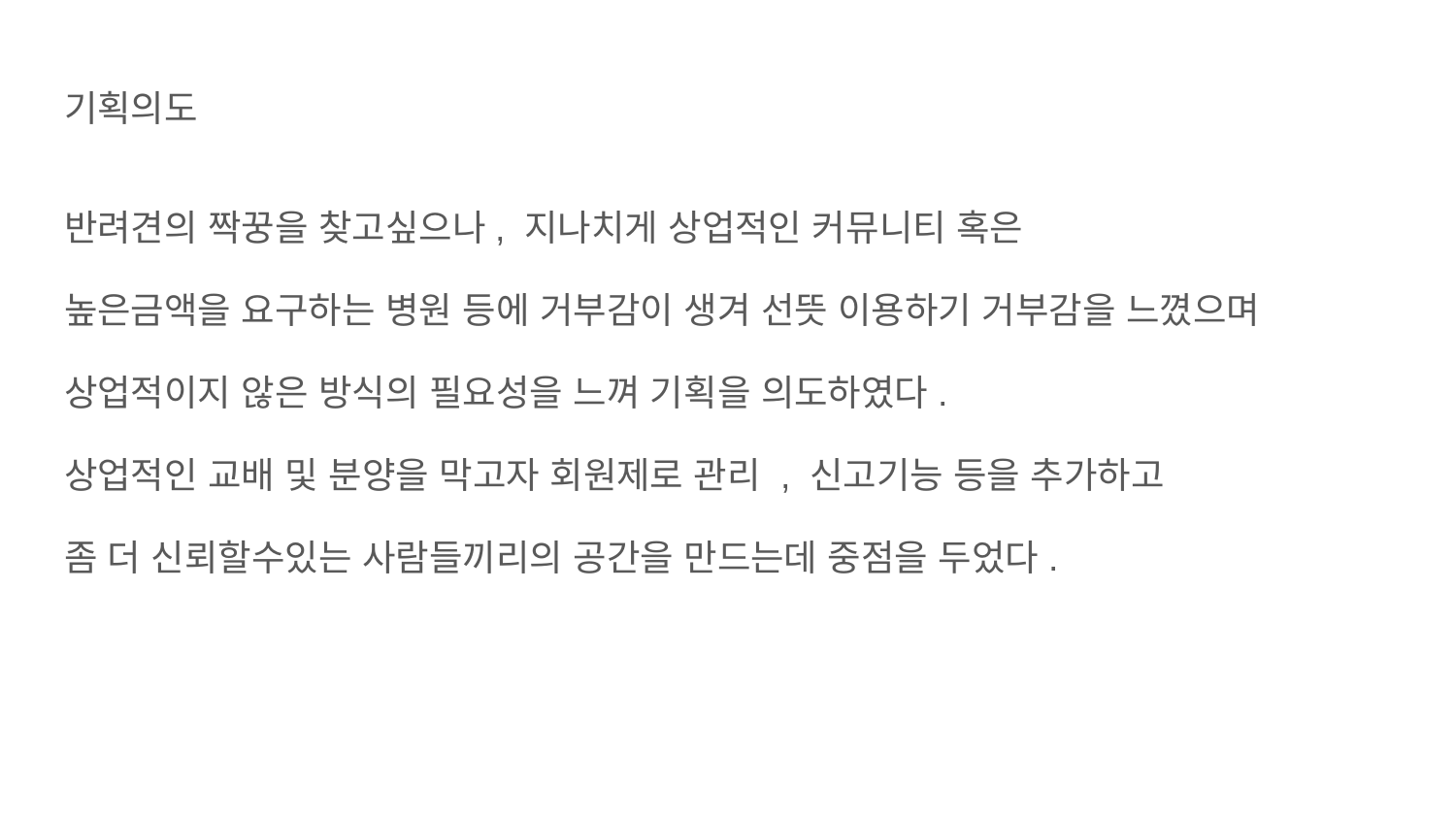

# 기획의도
반려견의 짝꿍을 찾고싶으나, 지나치게 상업적인 커뮤니티 혹은
높은금액을 요구하는 병원 등에 거부감이 생겨 선뜻 이용하기 거부감을 느꼈으며
상업적이지 않은 방식의 필요성을 느껴 기획을 의도하였다.
상업적인 교배 및 분양을 막고자 회원제로 관리 , 신고기능 등을 추가하고
좀 더 신뢰할수있는 사람들끼리의 공간을 만드는데 중점을 두었다.